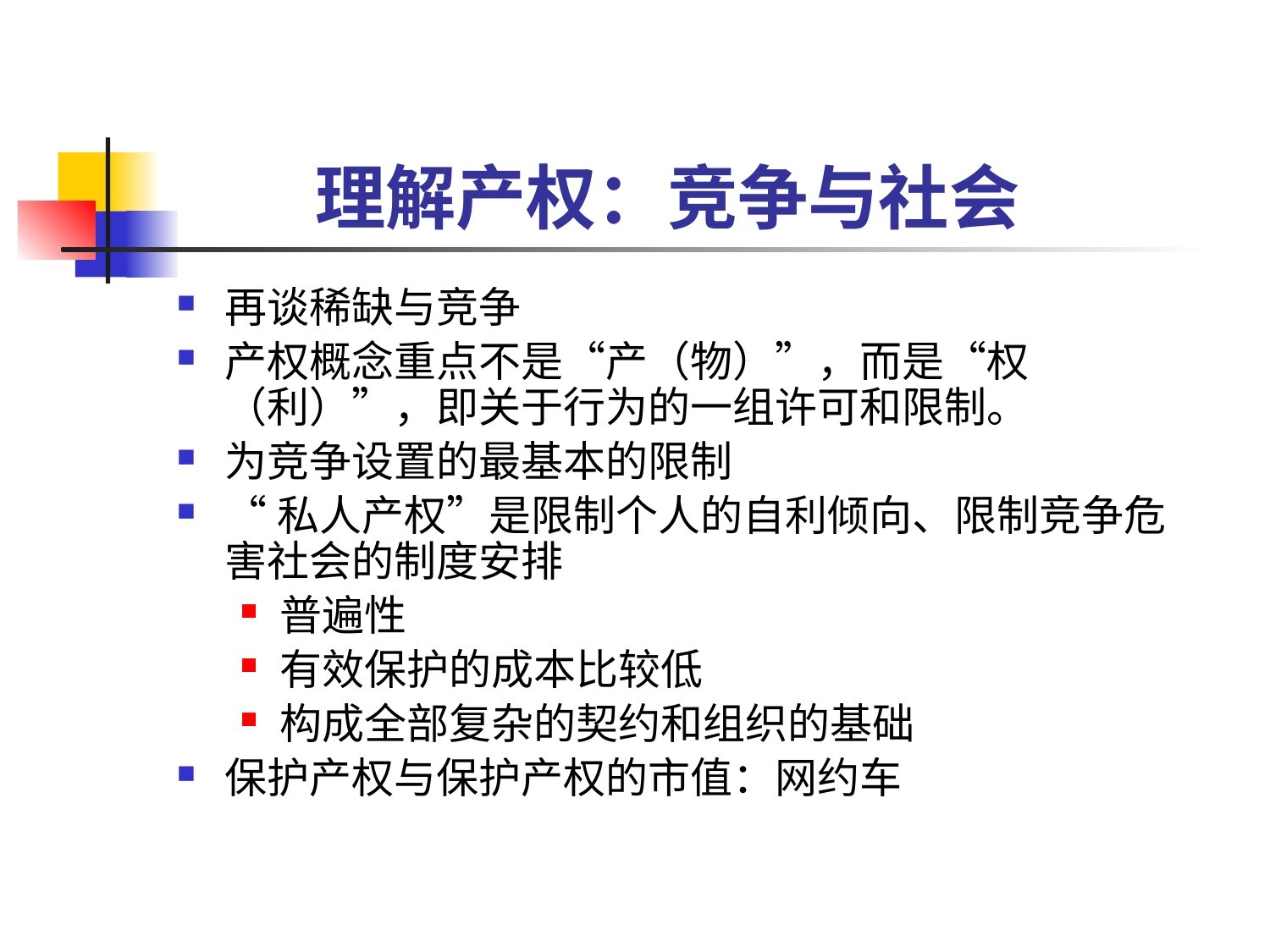

# 理解产权：竞争与社会
再谈稀缺与竞争
产权概念重点不是“产（物）”，而是“权（利）”，即关于行为的一组许可和限制。
为竞争设置的最基本的限制
“私人产权”是限制个人的自利倾向、限制竞争危害社会的制度安排
普遍性
有效保护的成本比较低
构成全部复杂的契约和组织的基础
保护产权与保护产权的市值：网约车